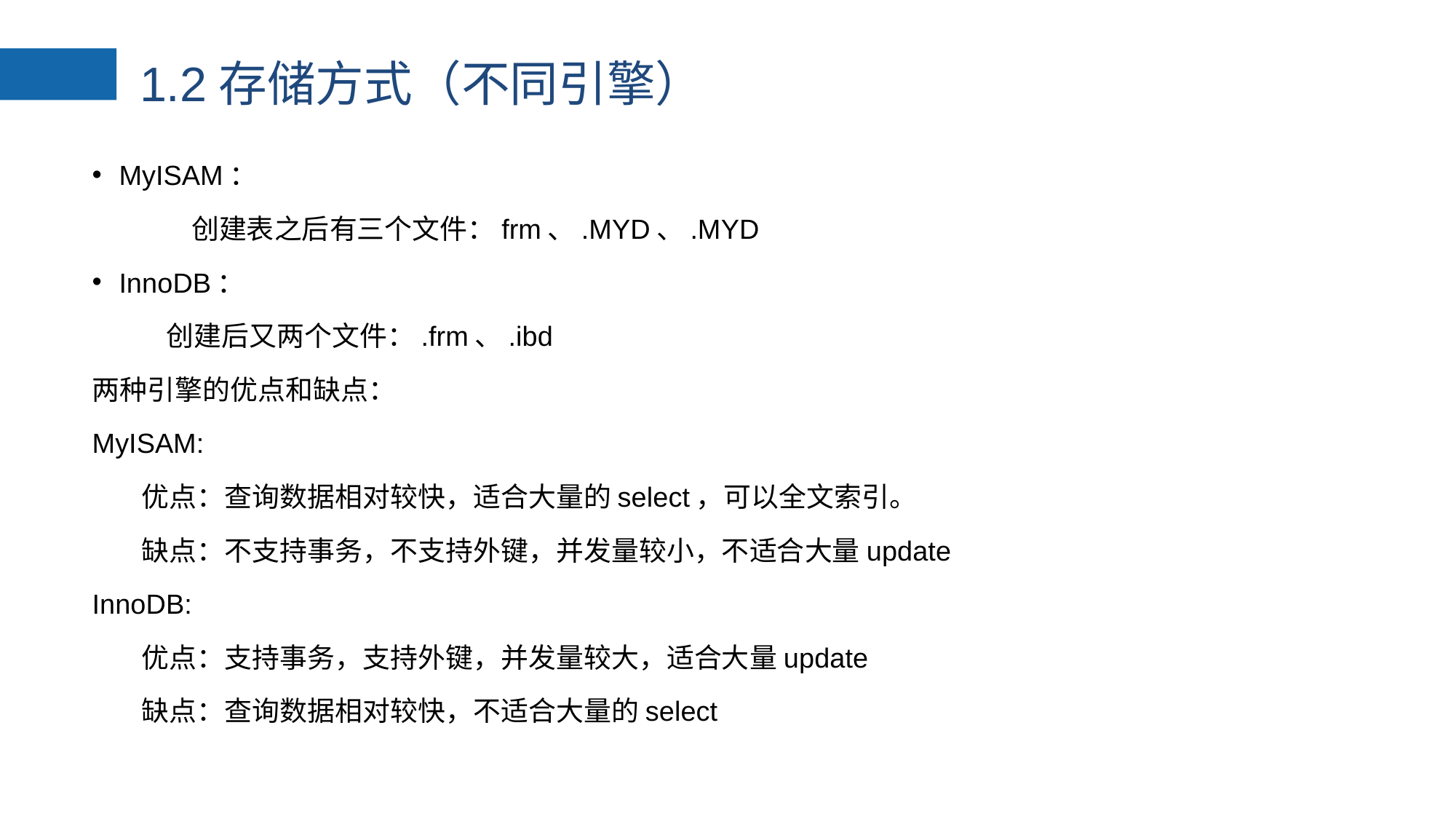

# 1.2存储方式（不同引擎）
MyISAM：
	创建表之后有三个文件：frm、.MYD、.MYD
InnoDB：
           创建后又两个文件：.frm、.ibd
两种引擎的优点和缺点：
MyISAM:
       优点：查询数据相对较快，适合大量的select，可以全文索引。
       缺点：不支持事务，不支持外键，并发量较小，不适合大量update
InnoDB:
       优点：支持事务，支持外键，并发量较大，适合大量update
       缺点：查询数据相对较快，不适合大量的select